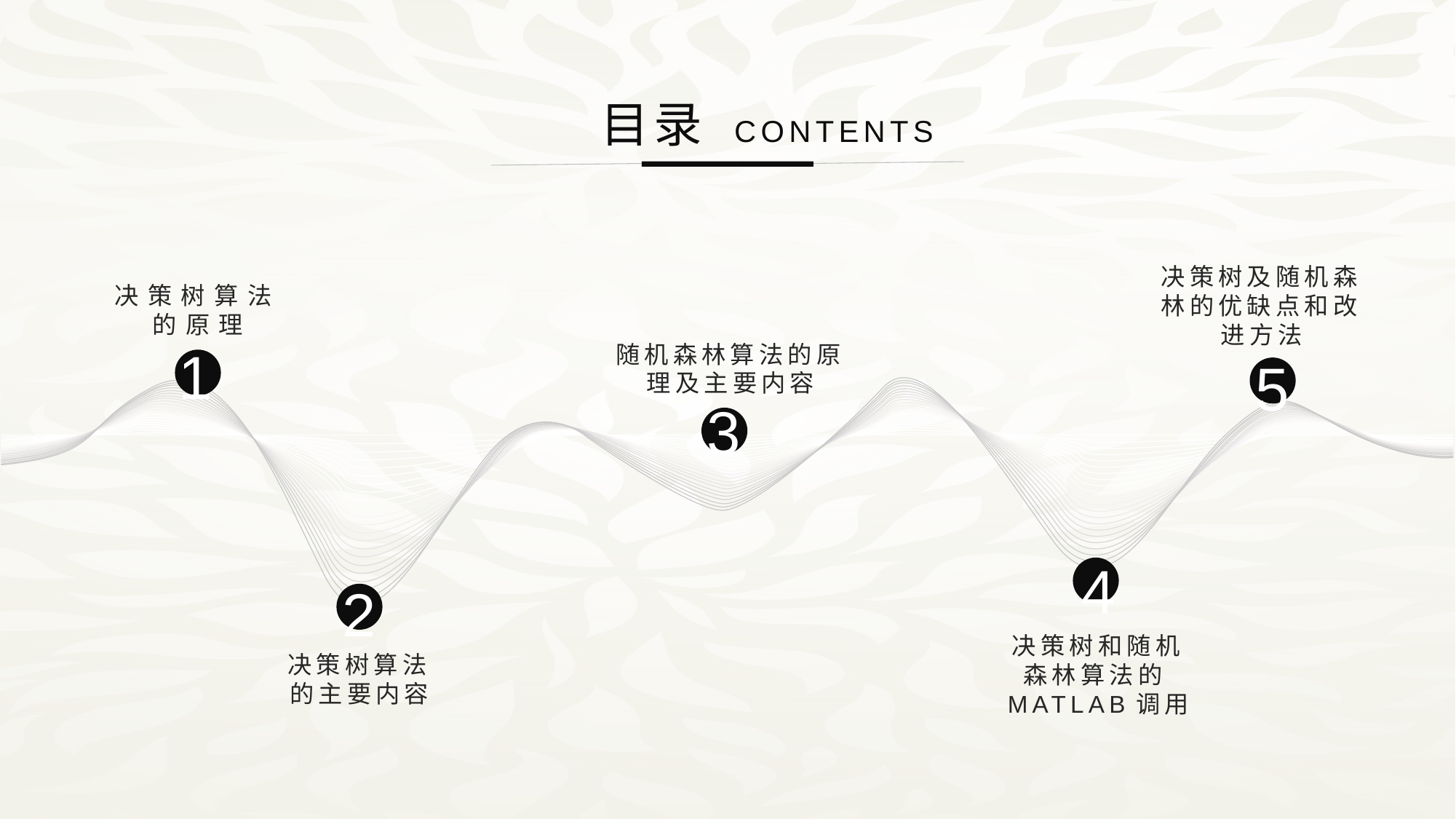

目录 CONTENTS

决策树及随机森林的优缺点和改进方法
决策树算法的原理
1
随机森林算法的原理及主要内容
5

3

4

2

决策树和随机森林算法的MATLAB调用
决策树算法的主要内容